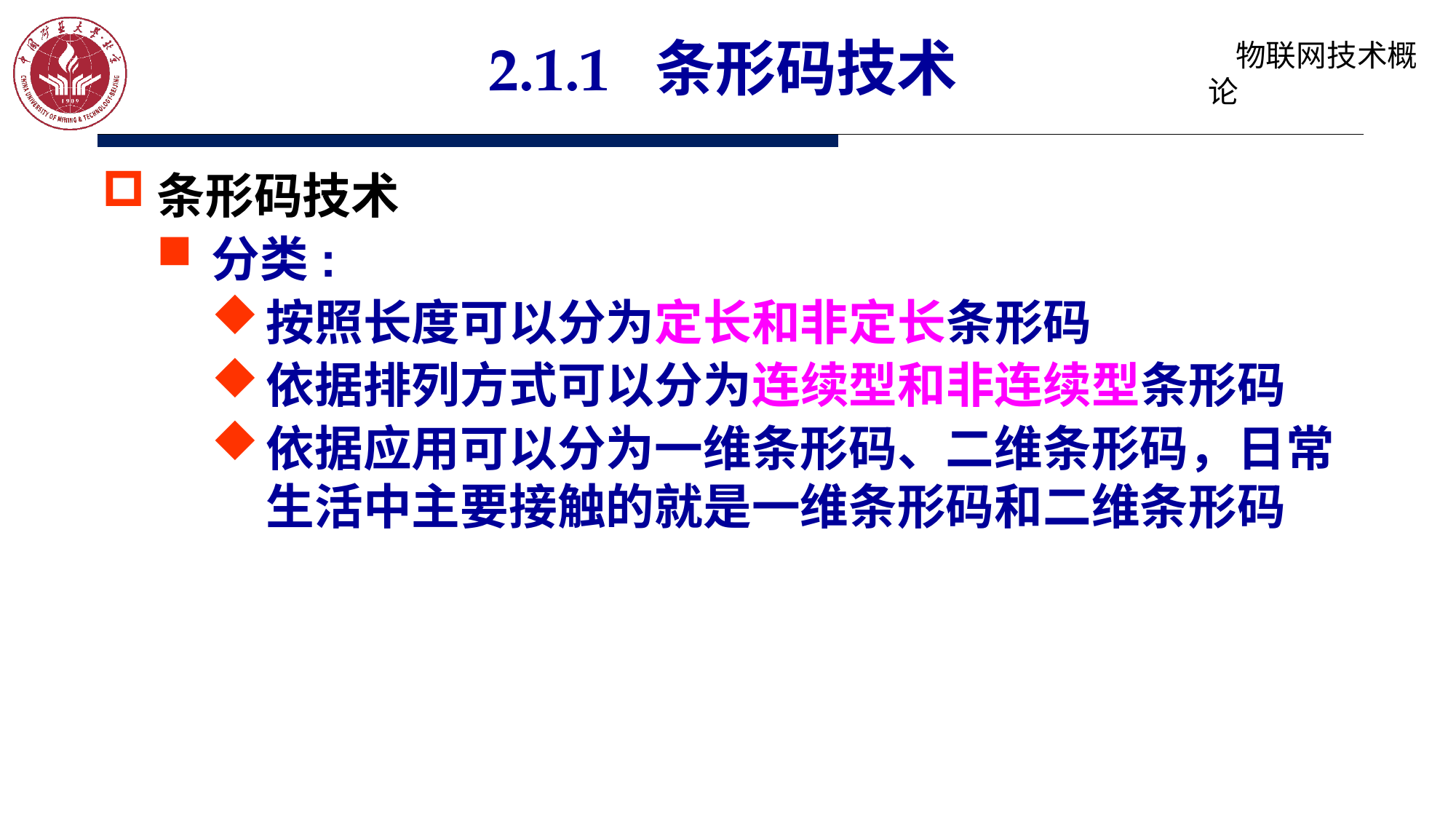

# 2.1.1  条形码技术
条形码技术
分类:
按照长度可以分为定长和非定长条形码
依据排列方式可以分为连续型和非连续型条形码
依据应用可以分为一维条形码、二维条形码，日常生活中主要接触的就是一维条形码和二维条形码